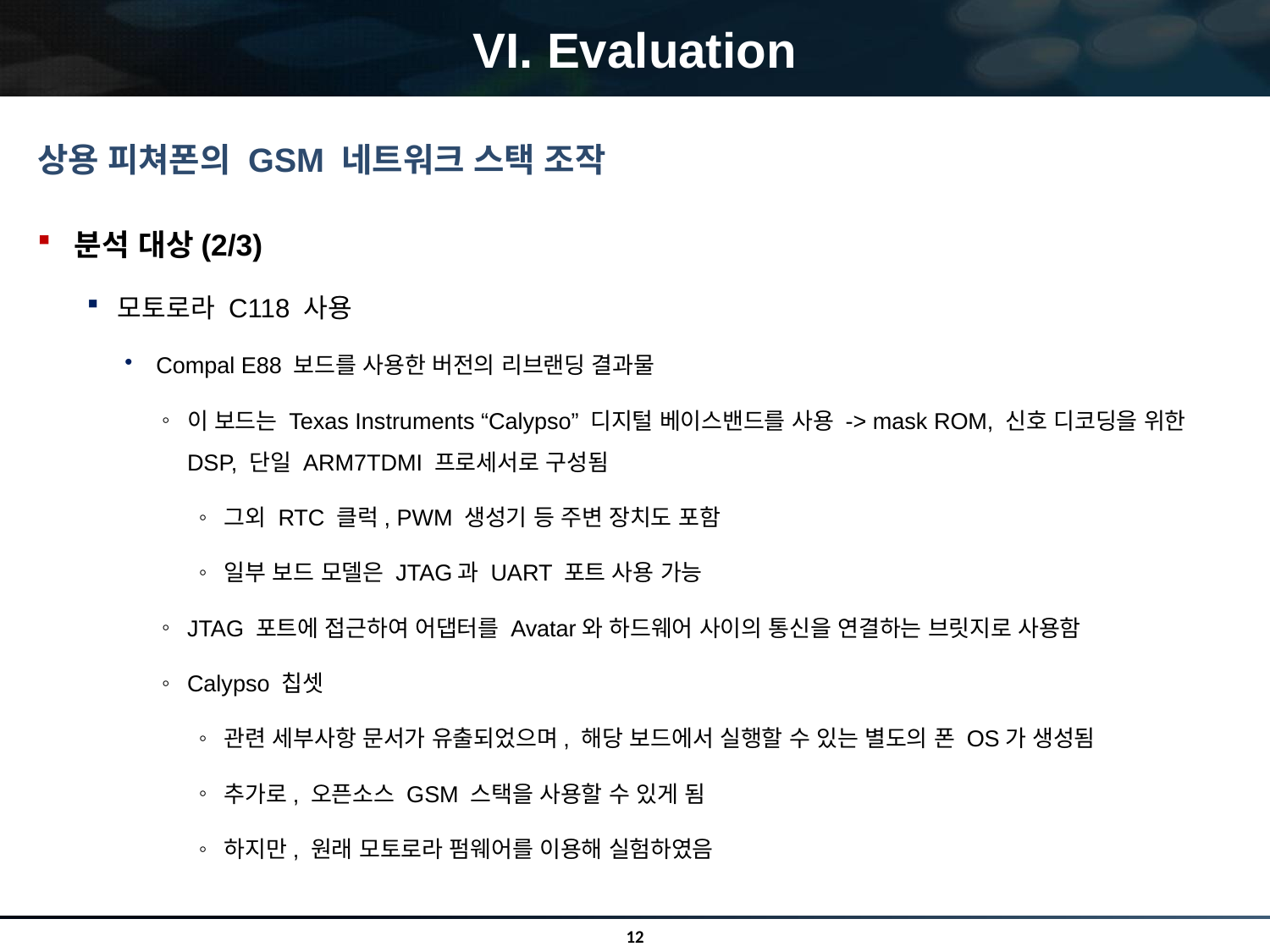

# VI. Evaluation
상용 피쳐폰의 GSM 네트워크 스택 조작
분석 대상(2/3)
모토로라 C118 사용
Compal E88 보드를 사용한 버전의 리브랜딩 결과물
이 보드는 Texas Instruments “Calypso” 디지털 베이스밴드를 사용 -> mask ROM, 신호 디코딩을 위한 DSP, 단일 ARM7TDMI 프로세서로 구성됨
그외 RTC 클럭, PWM 생성기 등 주변 장치도 포함
일부 보드 모델은 JTAG과 UART 포트 사용 가능
JTAG 포트에 접근하여 어댑터를 Avatar와 하드웨어 사이의 통신을 연결하는 브릿지로 사용함
Calypso 칩셋
관련 세부사항 문서가 유출되었으며, 해당 보드에서 실행할 수 있는 별도의 폰 OS가 생성됨
추가로, 오픈소스 GSM 스택을 사용할 수 있게 됨
하지만, 원래 모토로라 펌웨어를 이용해 실험하였음